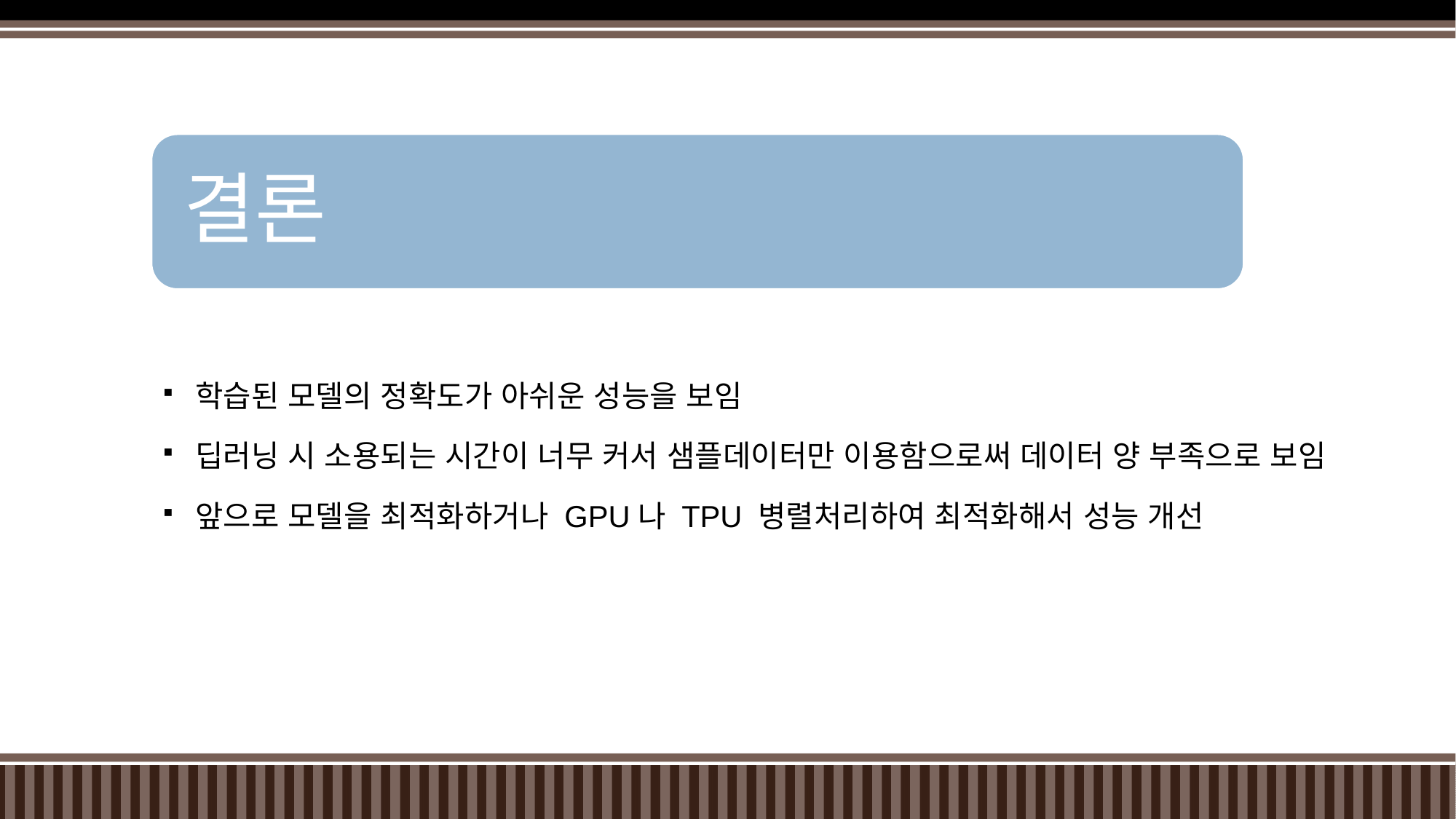

결론
학습된 모델의 정확도가 아쉬운 성능을 보임
딥러닝 시 소용되는 시간이 너무 커서 샘플데이터만 이용함으로써 데이터 양 부족으로 보임
앞으로 모델을 최적화하거나 GPU나 TPU 병렬처리하여 최적화해서 성능 개선